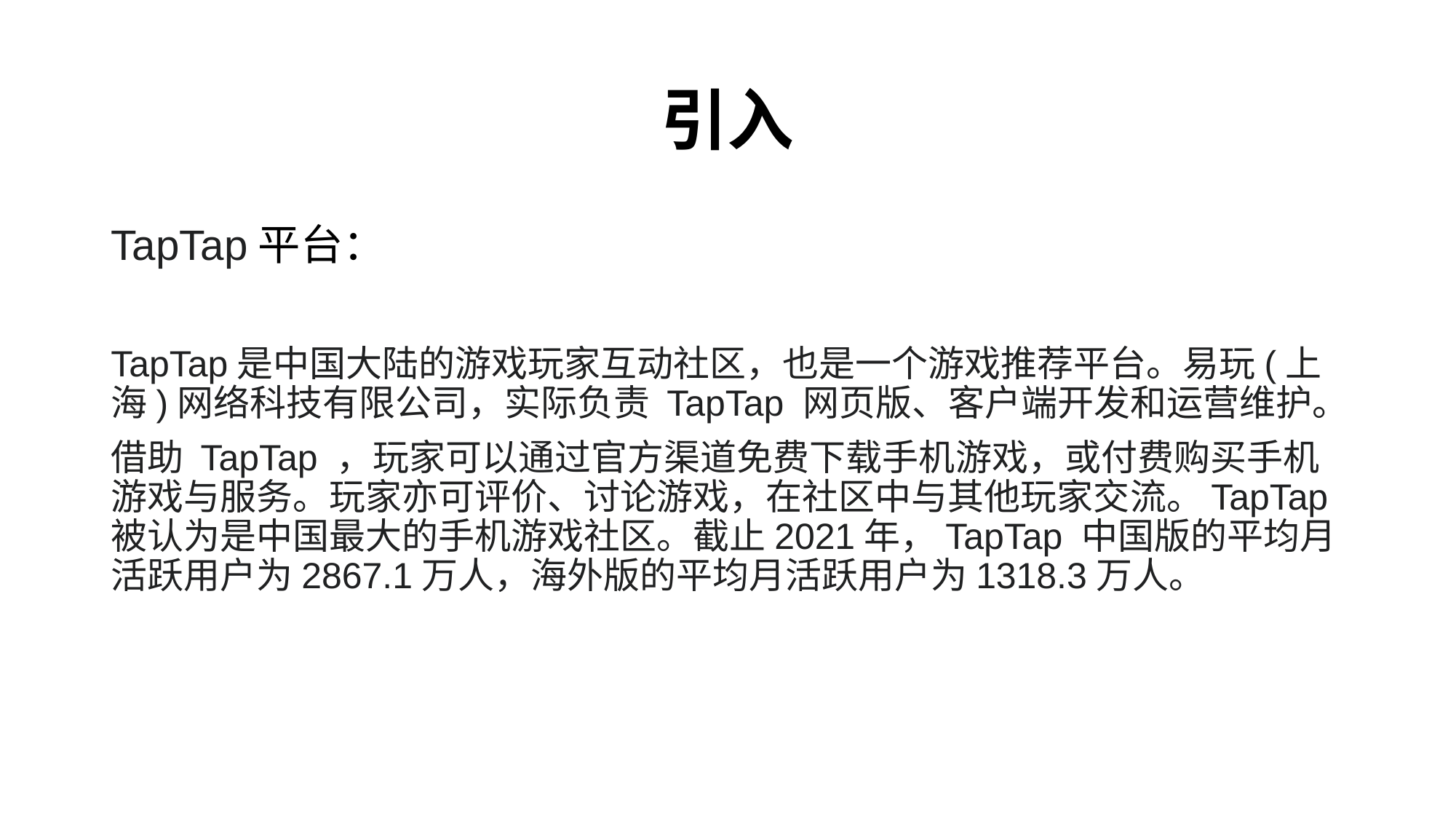

# 引入
TapTap平台：

TapTap是中国大陆的游戏玩家互动社区，也是一个游戏推荐平台。易玩(上海)网络科技有限公司，实际负责 TapTap 网页版、客户端开发和运营维护。
借助 TapTap ，玩家可以通过官方渠道免费下载手机游戏，或付费购买手机游戏与服务。玩家亦可评价、讨论游戏，在社区中与其他玩家交流。TapTap 被认为是中国最大的手机游戏社区。截止2021年，TapTap 中国版的平均月活跃用户为2867.1万人，海外版的平均月活跃用户为1318.3万人。